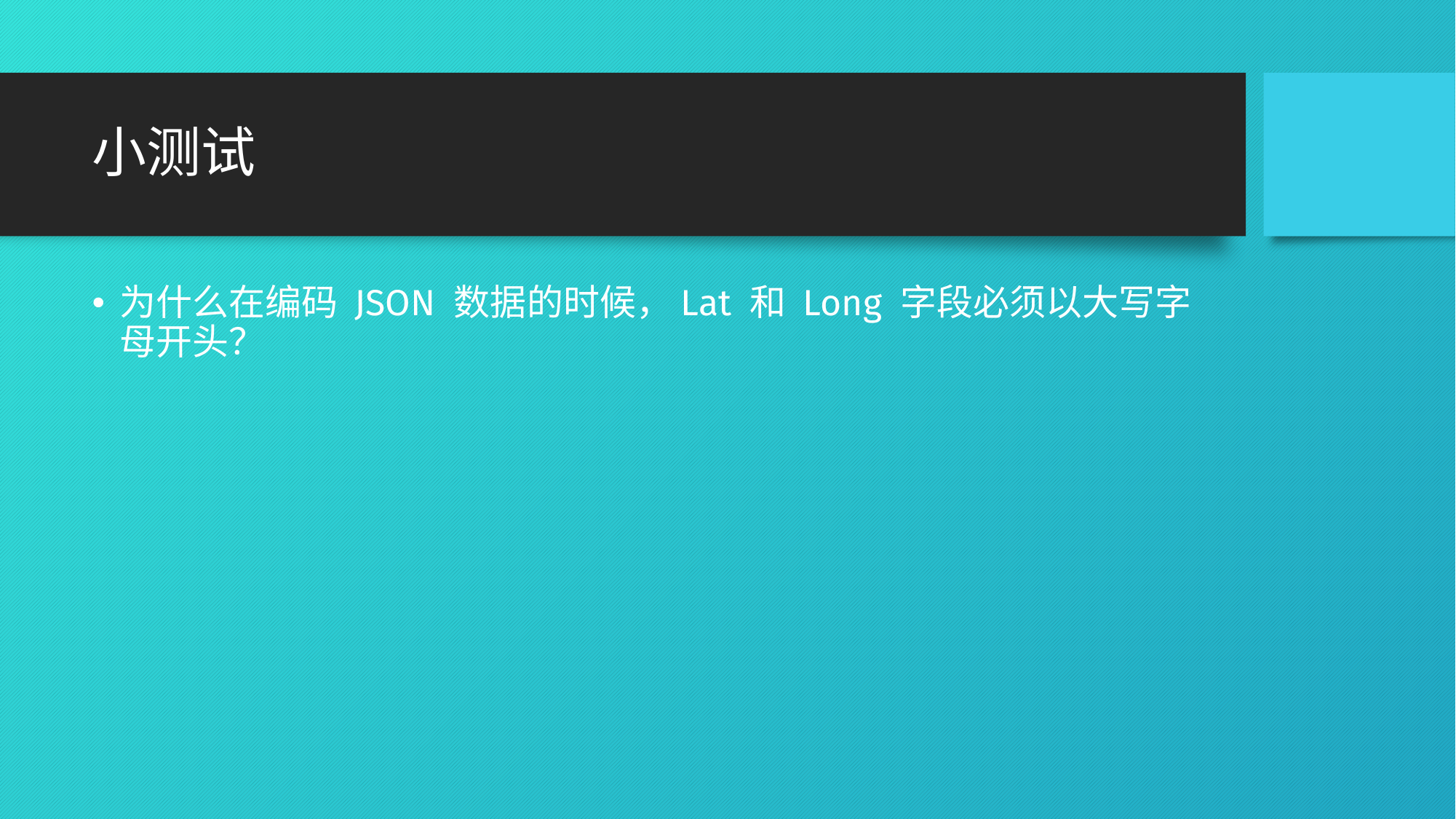

# 小测试
为什么在编码 JSON 数据的时候，Lat 和 Long 字段必须以大写字母开头？